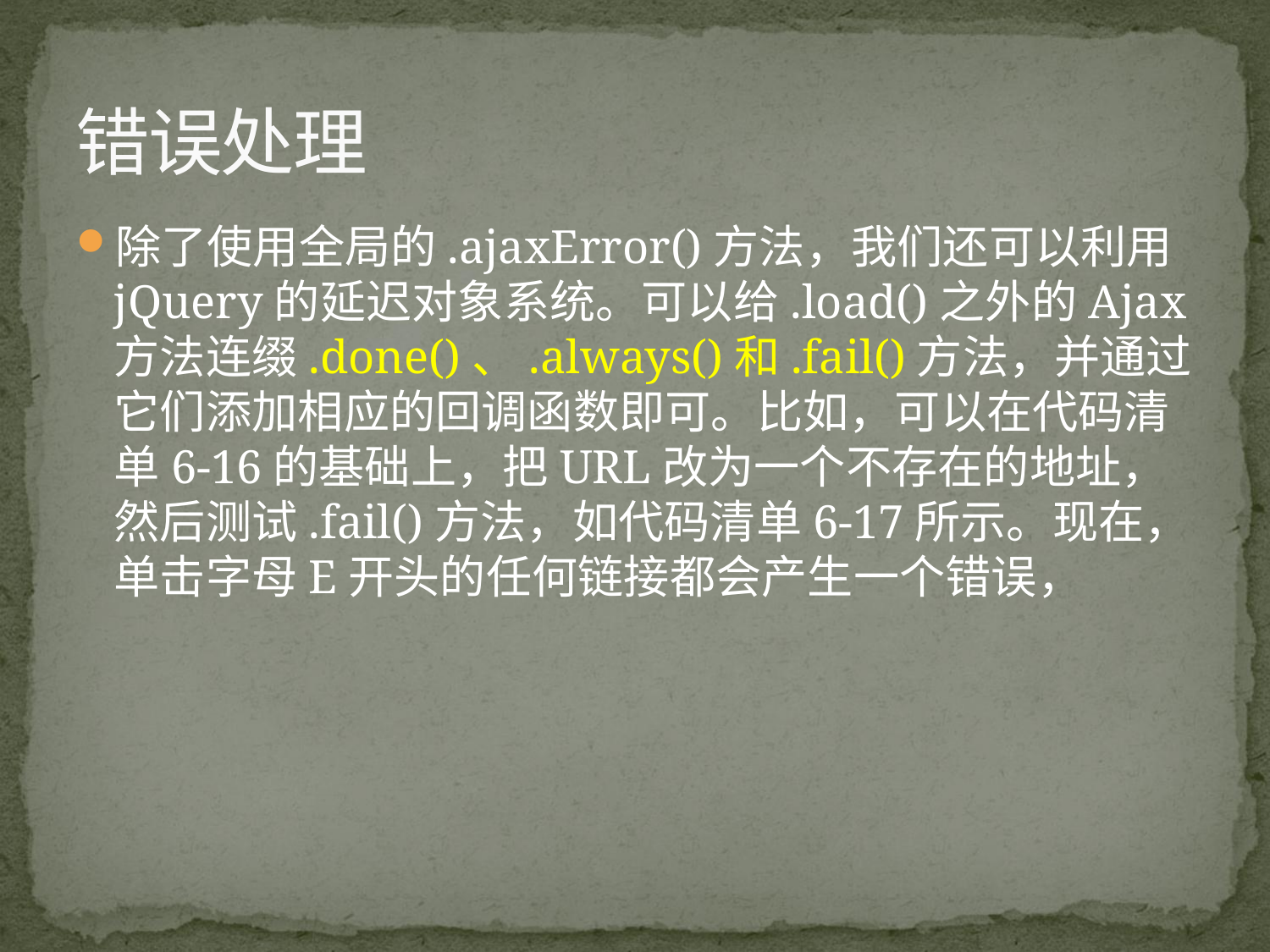

# 错误处理
除了使用全局的.ajaxError()方法，我们还可以利用jQuery的延迟对象系统。可以给.load()之外的Ajax方法连缀.done()、.always()和.fail()方法，并通过它们添加相应的回调函数即可。比如，可以在代码清单6-16的基础上，把URL改为一个不存在的地址，然后测试.fail()方法，如代码清单6-17所示。现在，单击字母E开头的任何链接都会产生一个错误，